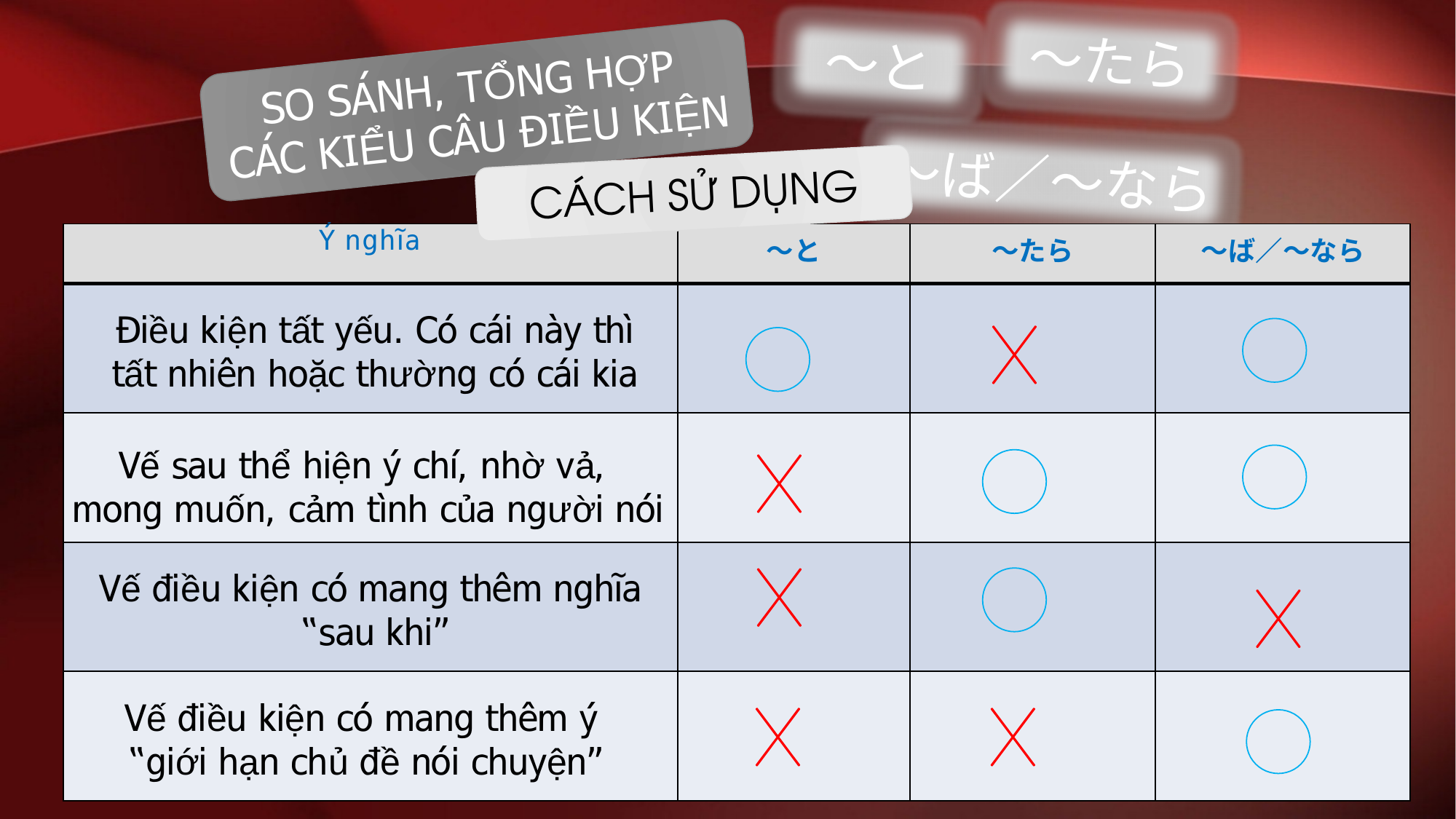

～たら
～と
SO SÁNH, TỔNG HỢP
CÁC KIỂU CÂU ĐIỀU KIỆN
～ば／～なら
CÁCH SỬ DỤNG
| Ý nghĩa | ～と | ～たら | ～ば／～なら |
| --- | --- | --- | --- |
|  |  |  |  |
|  |  |  |  |
|  |  |  |  |
|  |  |  |  |

Điều kiện tất yếu. Có cái này thì tất nhiên hoặc thường có cái kia

Vế sau thể hiện ý chí, nhờ vả,
mong muốn, cảm tình của người nói

Vế điều kiện có mang thêm nghĩa
“sau khi”

Vế điều kiện có mang thêm ý
“giới hạn chủ đề nói chuyện”